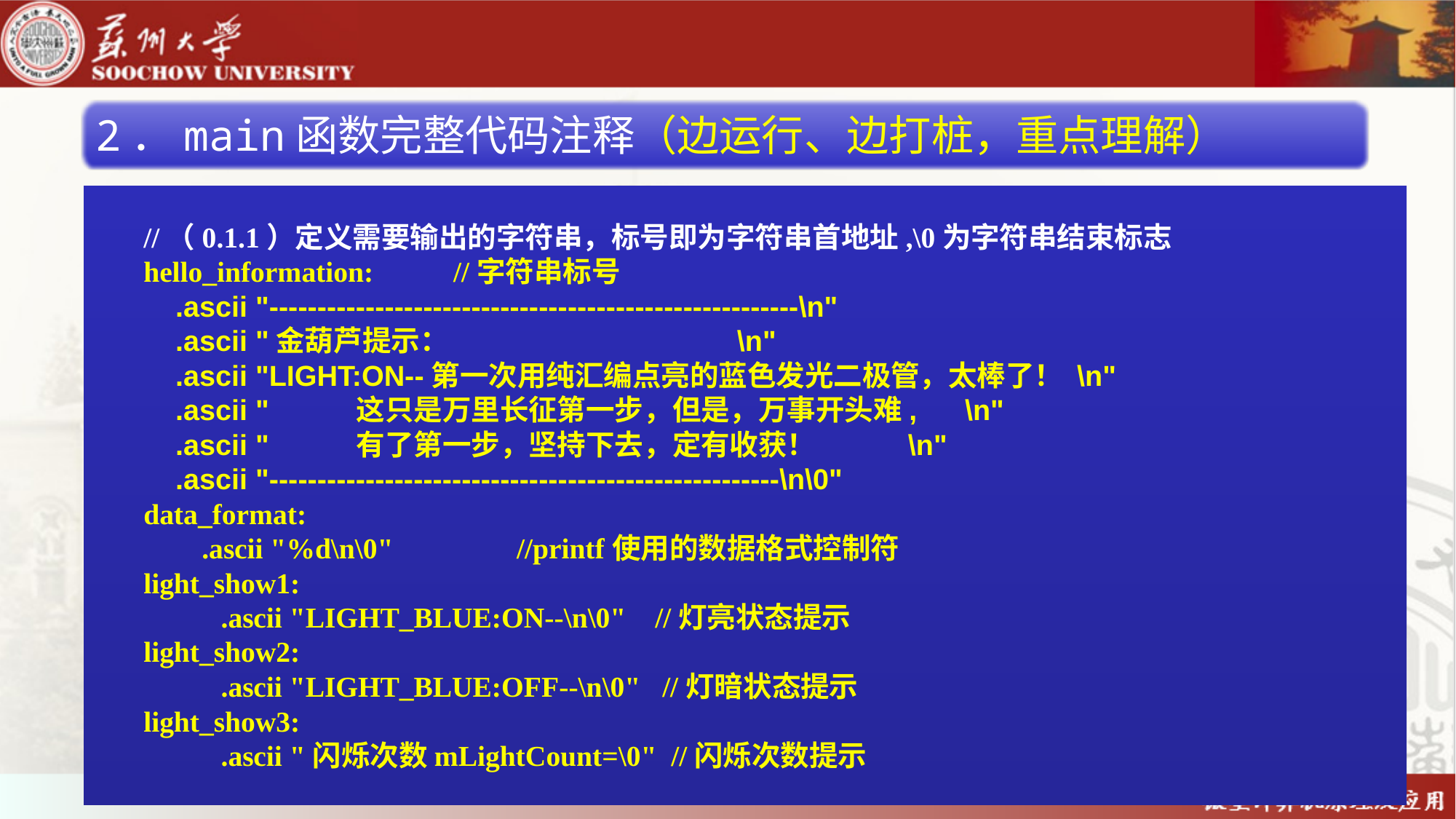

2．main函数完整代码注释（边运行、边打桩，重点理解）
//（0.1.1）定义需要输出的字符串，标号即为字符串首地址,\0为字符串结束标志
hello_information:           //字符串标号
    .ascii "-------------------------------------------------------\n"
    .ascii "金葫芦提示：                                           \n"
    .ascii "LIGHT:ON--第一次用纯汇编点亮的蓝色发光二极管，太棒了！ \n"
    .ascii "          这只是万里长征第一步，但是，万事开头难,      \n"
    .ascii "          有了第一步，坚持下去，定有收获！             \n"
    .ascii "-----------------------------------------------------\n\0"
data_format:
        .ascii "%d\n\0"                 //printf使用的数据格式控制符
light_show1:
	.ascii "LIGHT_BLUE:ON--\n\0"    //灯亮状态提示
light_show2:
	.ascii "LIGHT_BLUE:OFF--\n\0"   //灯暗状态提示
light_show3:
	.ascii "闪烁次数mLightCount=\0"  //闪烁次数提示